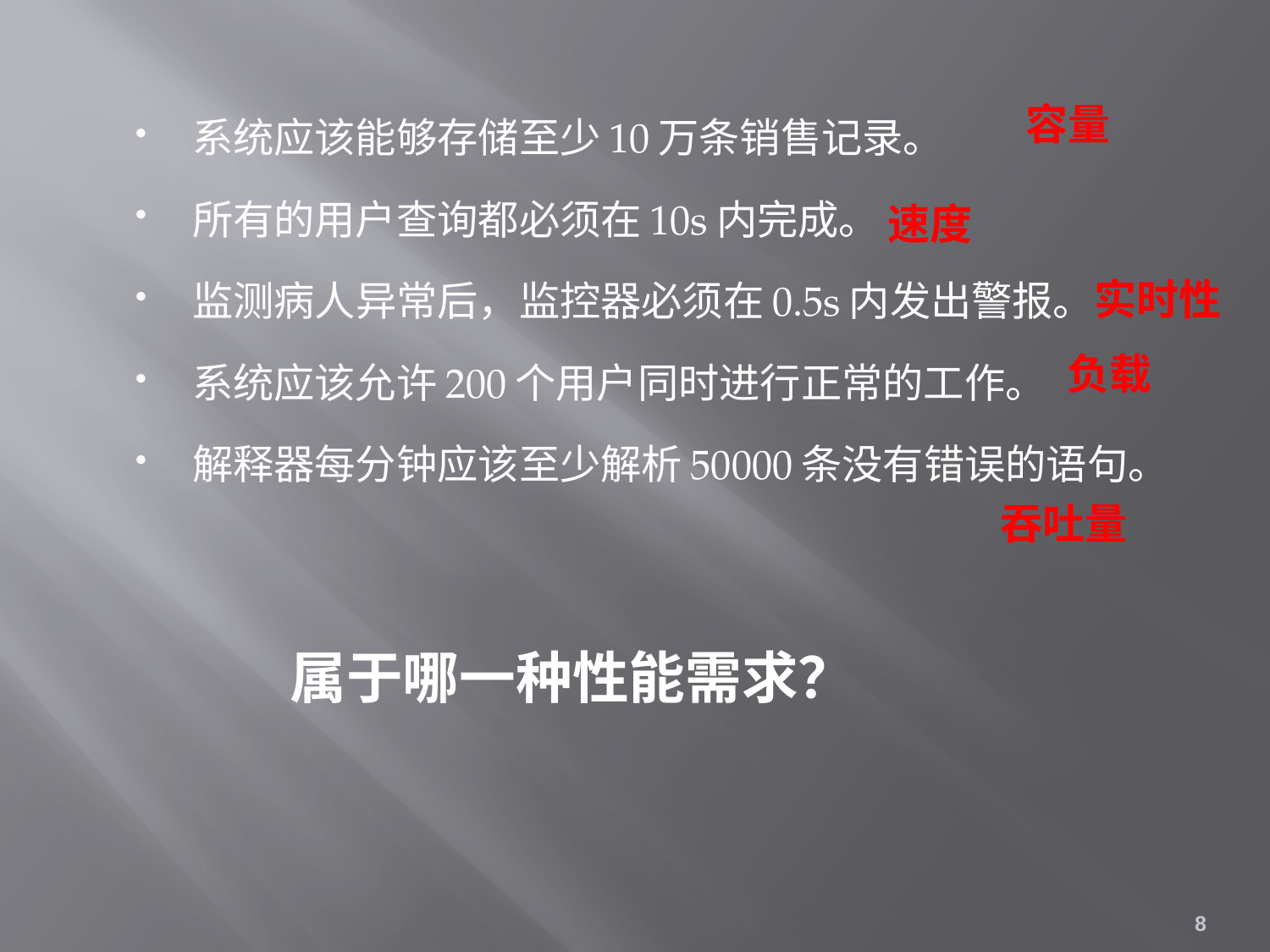

容量
系统应该能够存储至少10万条销售记录。
所有的用户查询都必须在10s内完成。
监测病人异常后，监控器必须在0.5s内发出警报。
系统应该允许200个用户同时进行正常的工作。
解释器每分钟应该至少解析50000条没有错误的语句。

速度
实时性
负载
吞吐量
属于哪一种性能需求？
8